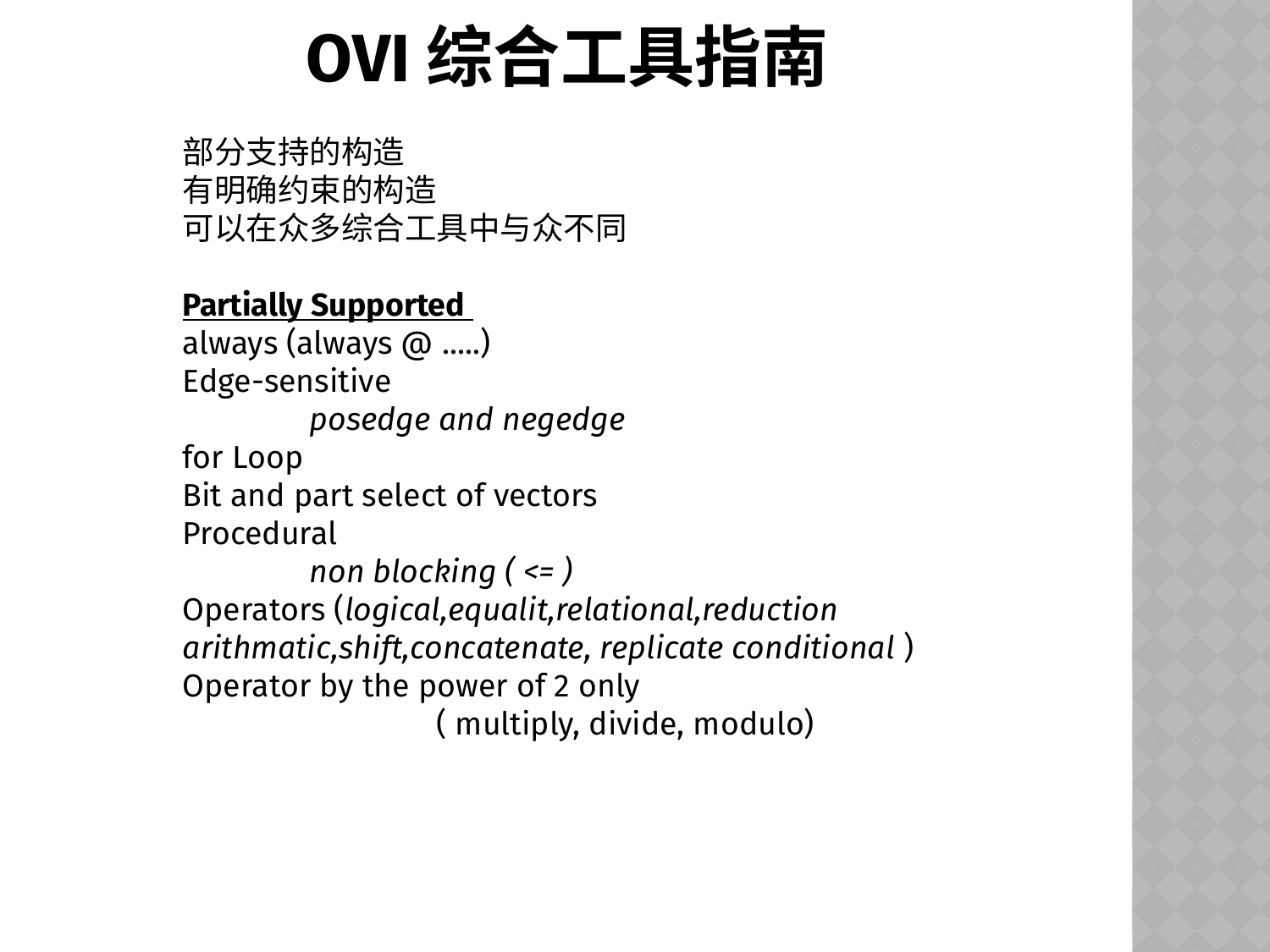

# Ovi综合工具指南
部分支持的构造
有明确约束的构造
可以在众多综合工具中与众不同

Partially Supported
always (always @ .....)
Edge-sensitive
	posedge and negedge
for Loop
Bit and part select of vectors
Procedural
	non blocking ( <= )
Operators (logical,equalit,relational,reduction     arithmatic,shift,concatenate, replicate conditional )
Operator by the power of 2 only
		( multiply, divide, modulo)